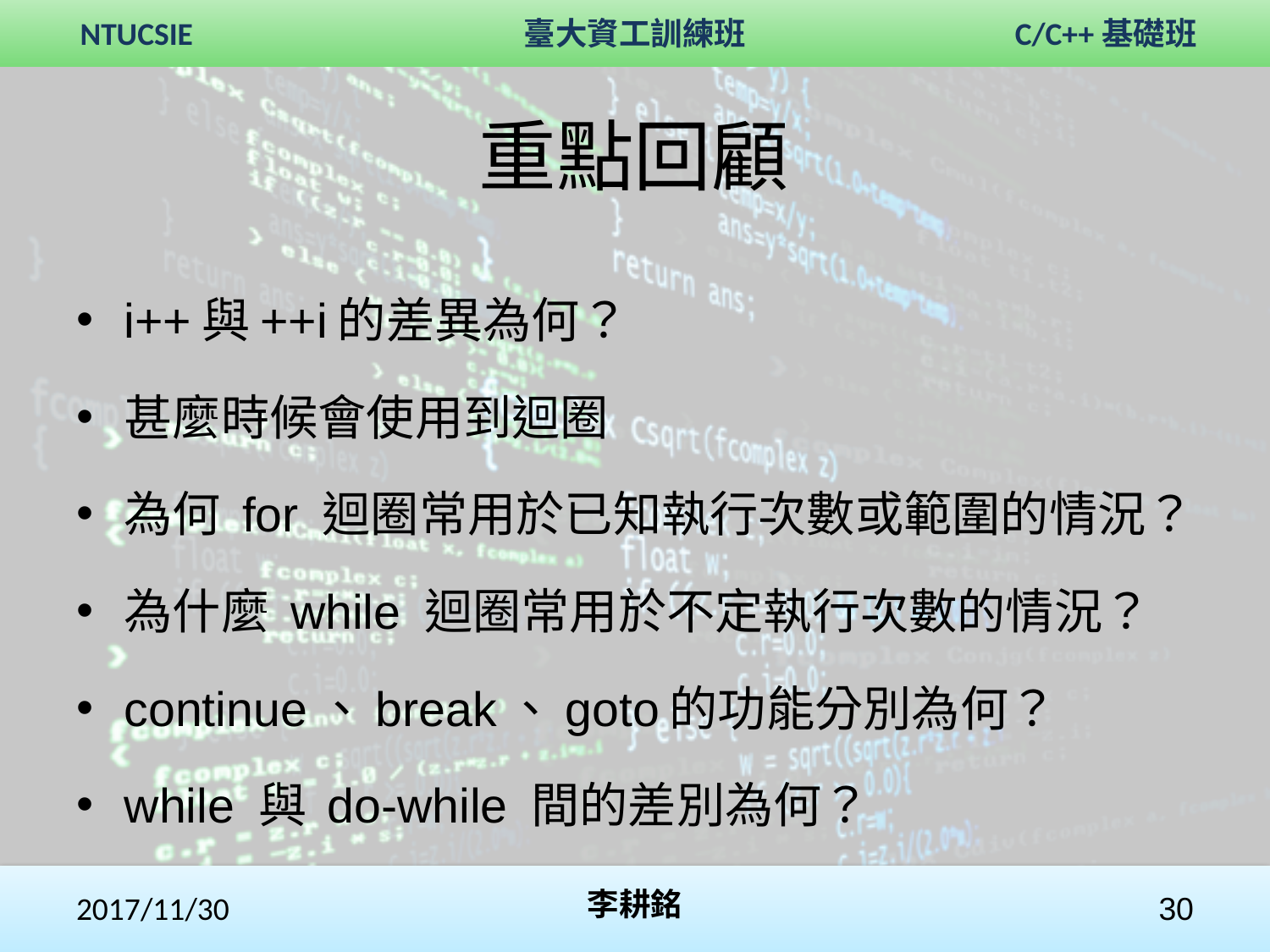

重點回顧
i++與++i的差異為何？
甚麼時候會使用到迴圈
為何 for 迴圈常用於已知執行次數或範圍的情況？
為什麼 while 迴圈常用於不定執行次數的情況？
continue、break、goto的功能分別為何？
while 與 do-while 間的差別為何？

2017/11/30
李耕銘
30